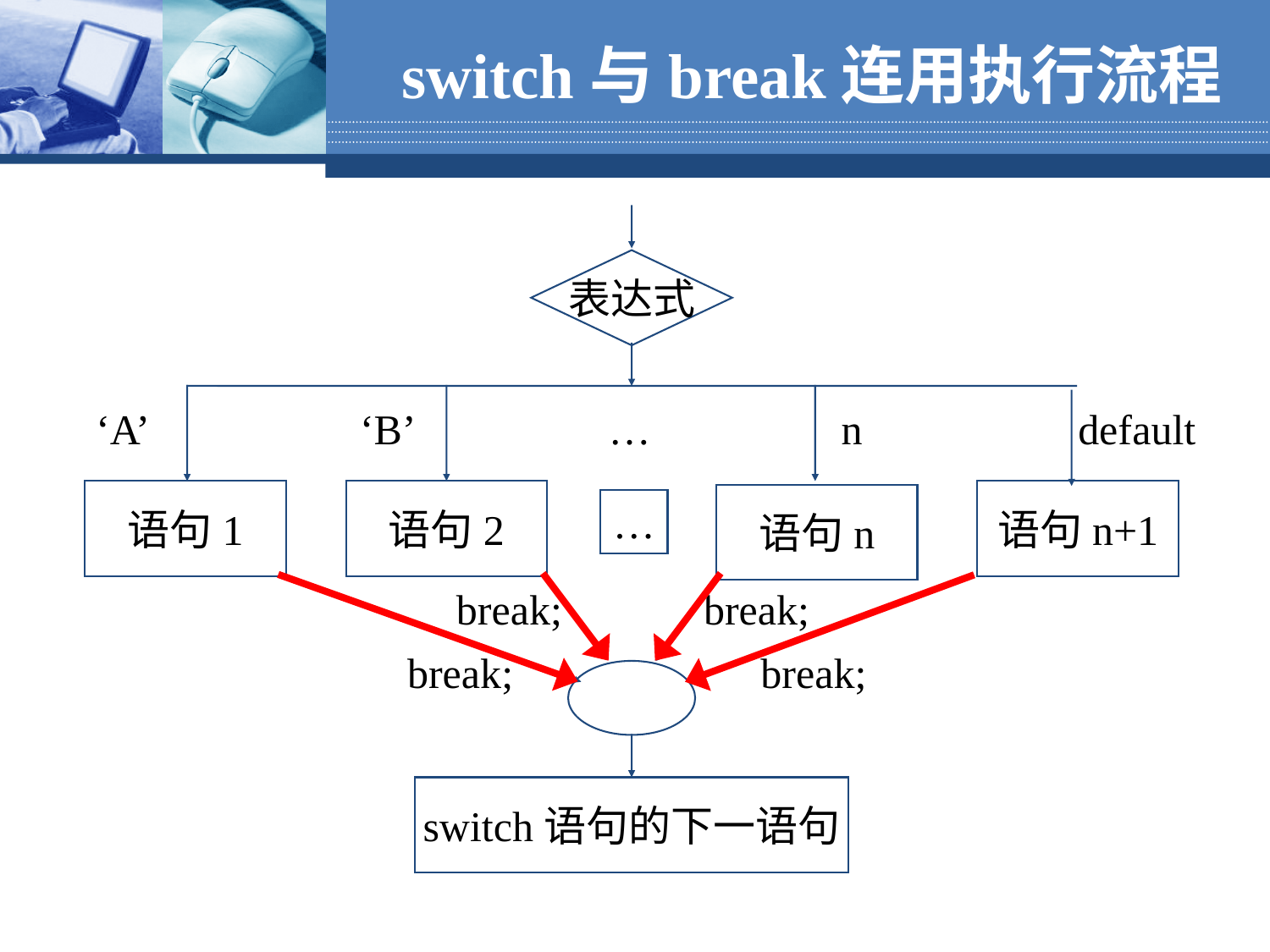

# switch与break连用执行流程

表达式

‘A’
‘B’
…
n
default
语句1
语句2
语句n+1
语句n
…

break;

break;
break;
break;

switch语句的下一语句